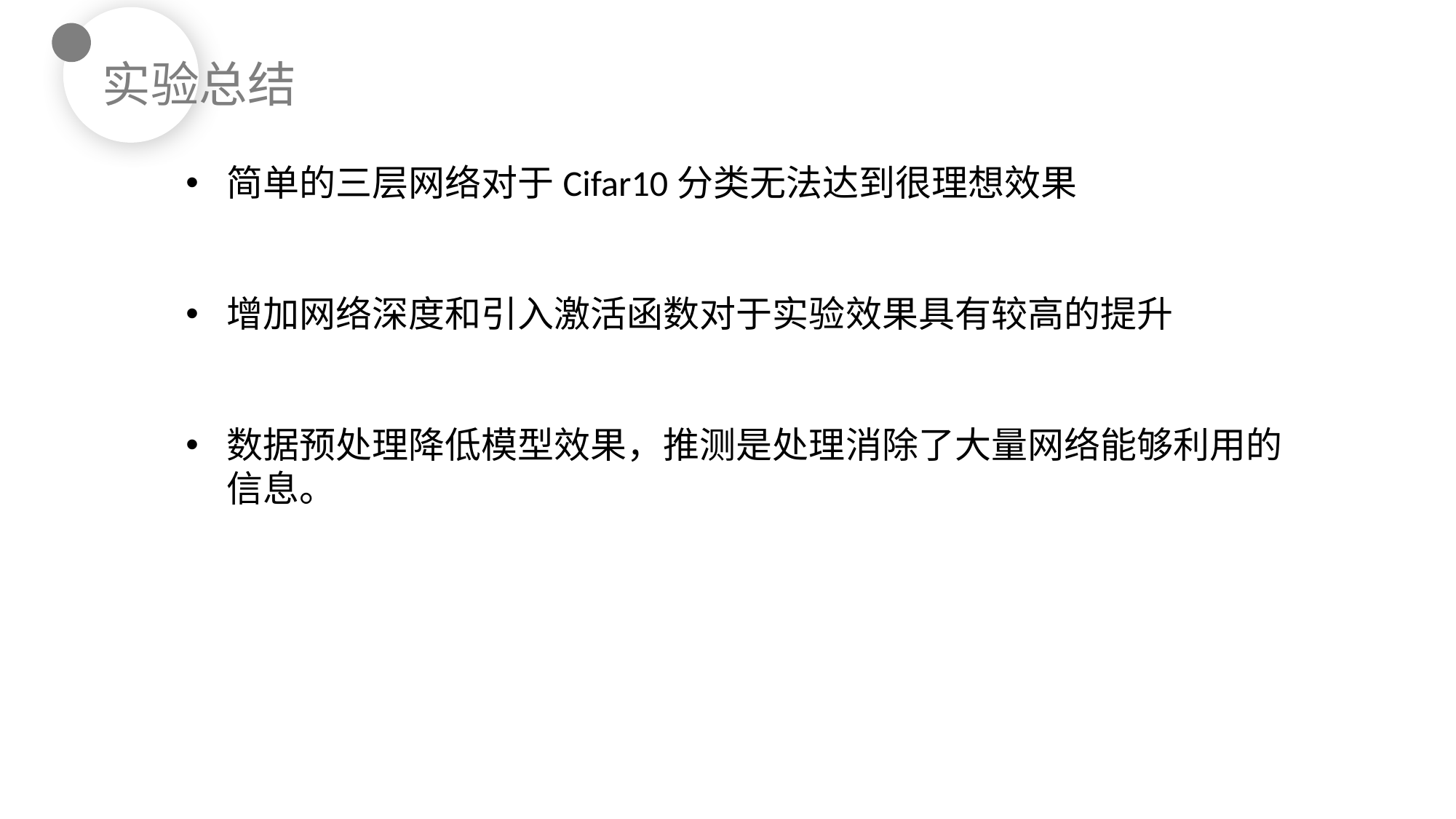

实验总结
简单的三层网络对于Cifar10分类无法达到很理想效果

增加网络深度和引入激活函数对于实验效果具有较高的提升

数据预处理降低模型效果，推测是处理消除了大量网络能够利用的信息。

12